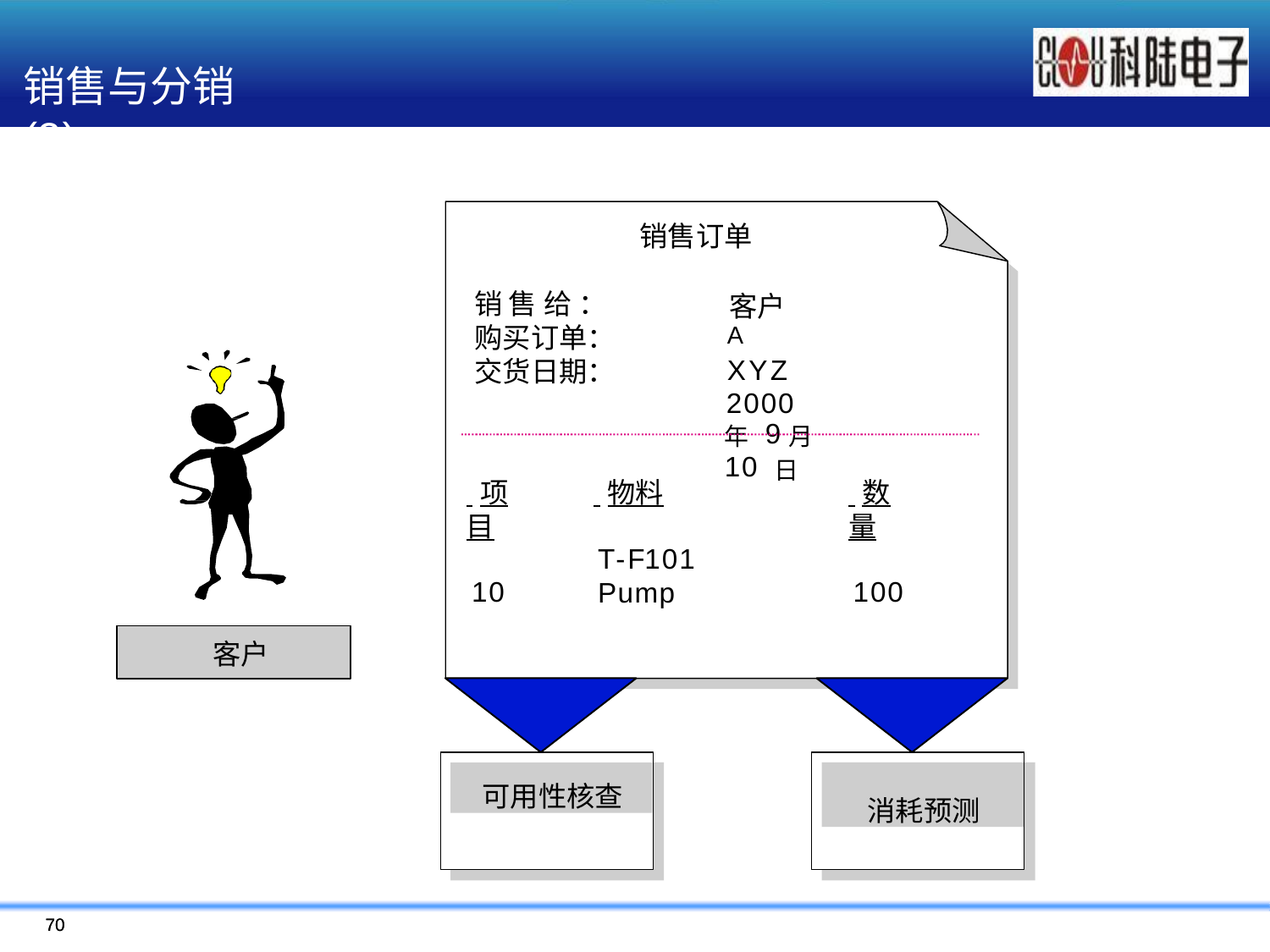

# 销售与分销(2)

销售订单

客户 A  XYZ
2000 年 9月 10 日
销 售 给 ：  购买订单： 交货日期：

 项目
10
 物料
T-F101
Pump
 数量
100

客户

可用性核查

消耗预测

70
70